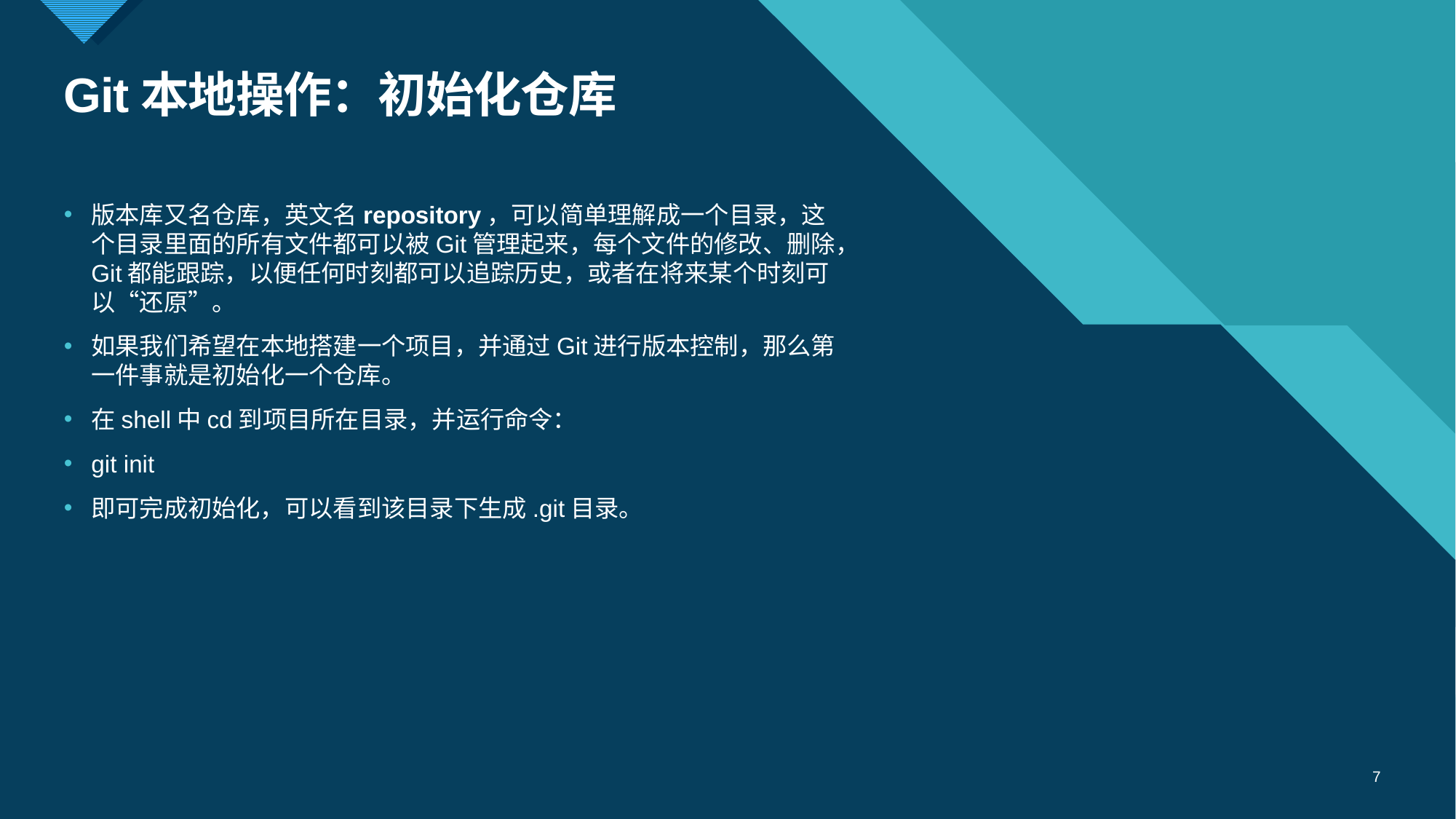

# Git本地操作：初始化仓库
版本库又名仓库，英文名repository，可以简单理解成一个目录，这个目录里面的所有文件都可以被Git管理起来，每个文件的修改、删除，Git都能跟踪，以便任何时刻都可以追踪历史，或者在将来某个时刻可以“还原”。
如果我们希望在本地搭建一个项目，并通过Git进行版本控制，那么第一件事就是初始化一个仓库。
在shell中cd到项目所在目录，并运行命令：
git init
即可完成初始化，可以看到该目录下生成.git目录。
7